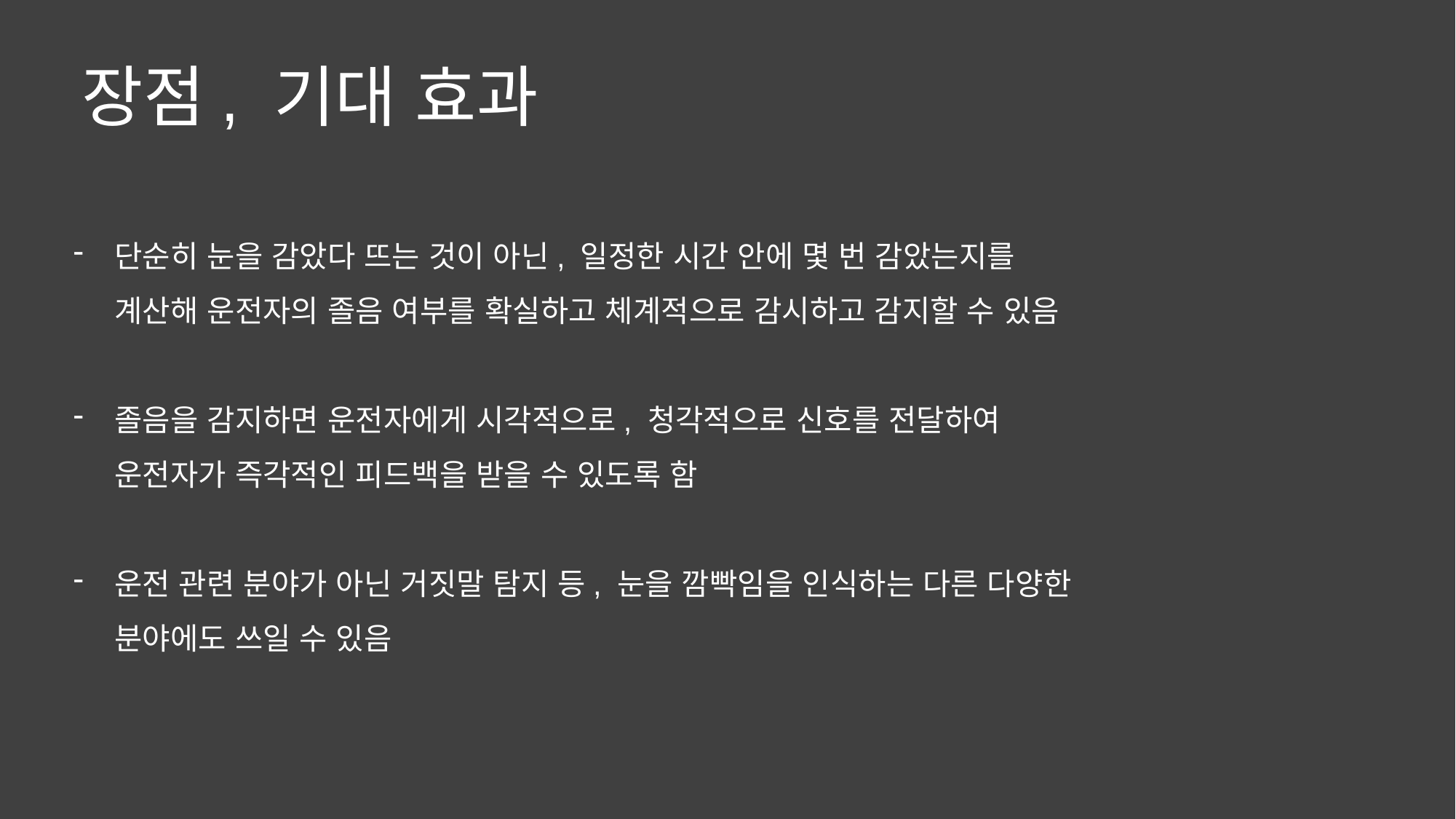

장점, 기대 효과
단순히 눈을 감았다 뜨는 것이 아닌, 일정한 시간 안에 몇 번 감았는지를 계산해 운전자의 졸음 여부를 확실하고 체계적으로 감시하고 감지할 수 있음

졸음을 감지하면 운전자에게 시각적으로, 청각적으로 신호를 전달하여 운전자가 즉각적인 피드백을 받을 수 있도록 함

운전 관련 분야가 아닌 거짓말 탐지 등, 눈을 깜빡임을 인식하는 다른 다양한 분야에도 쓰일 수 있음